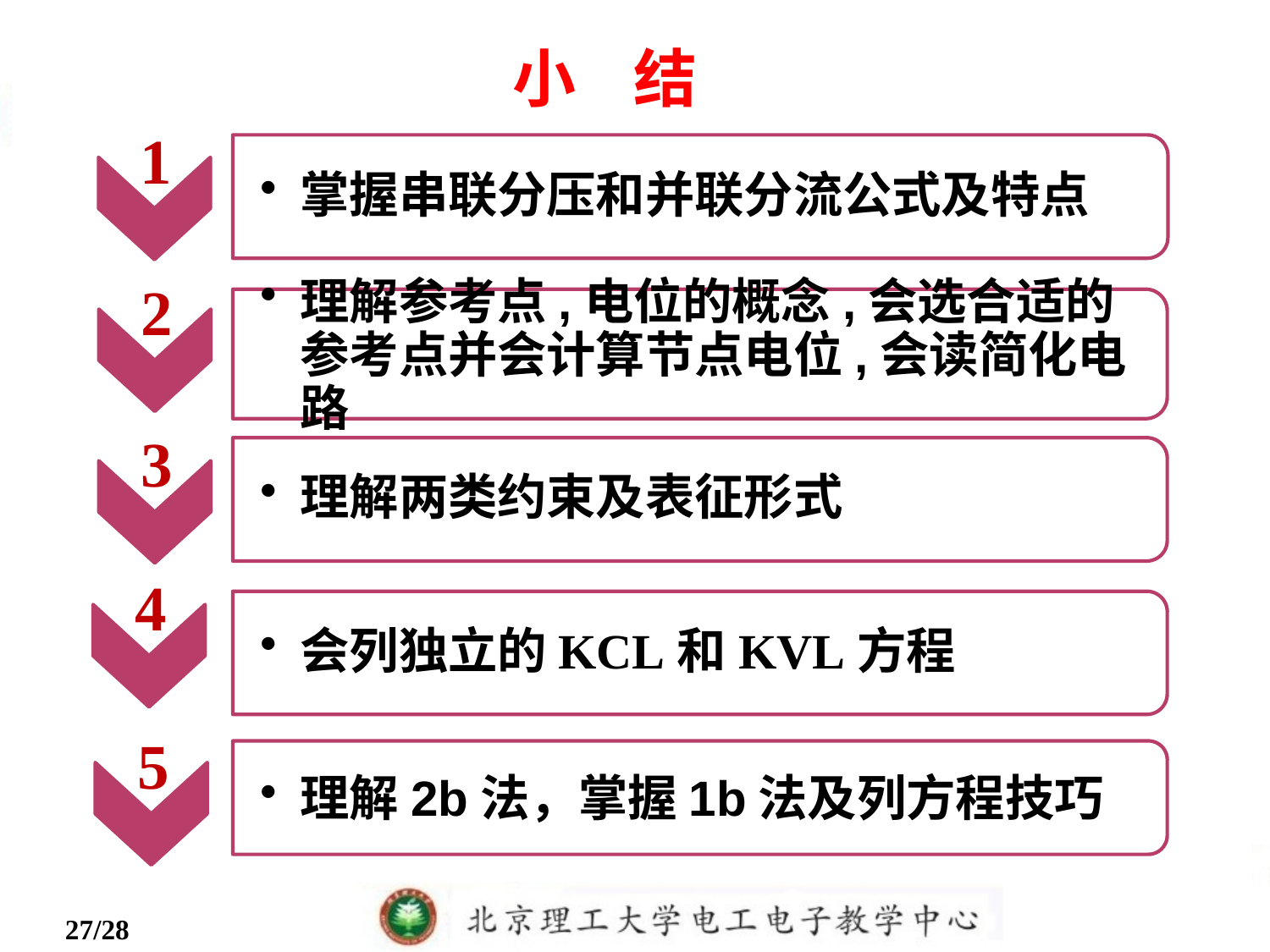

小    结
1

掌握串联分压和并联分流公式及特点

2

理解参考点,电位的概念,会选合适的参考点并会计算节点电位,会读简化电路

3

理解两类约束及表征形式

4

会列独立的KCL和KVL方程

5

理解2b法，掌握1b法及列方程技巧